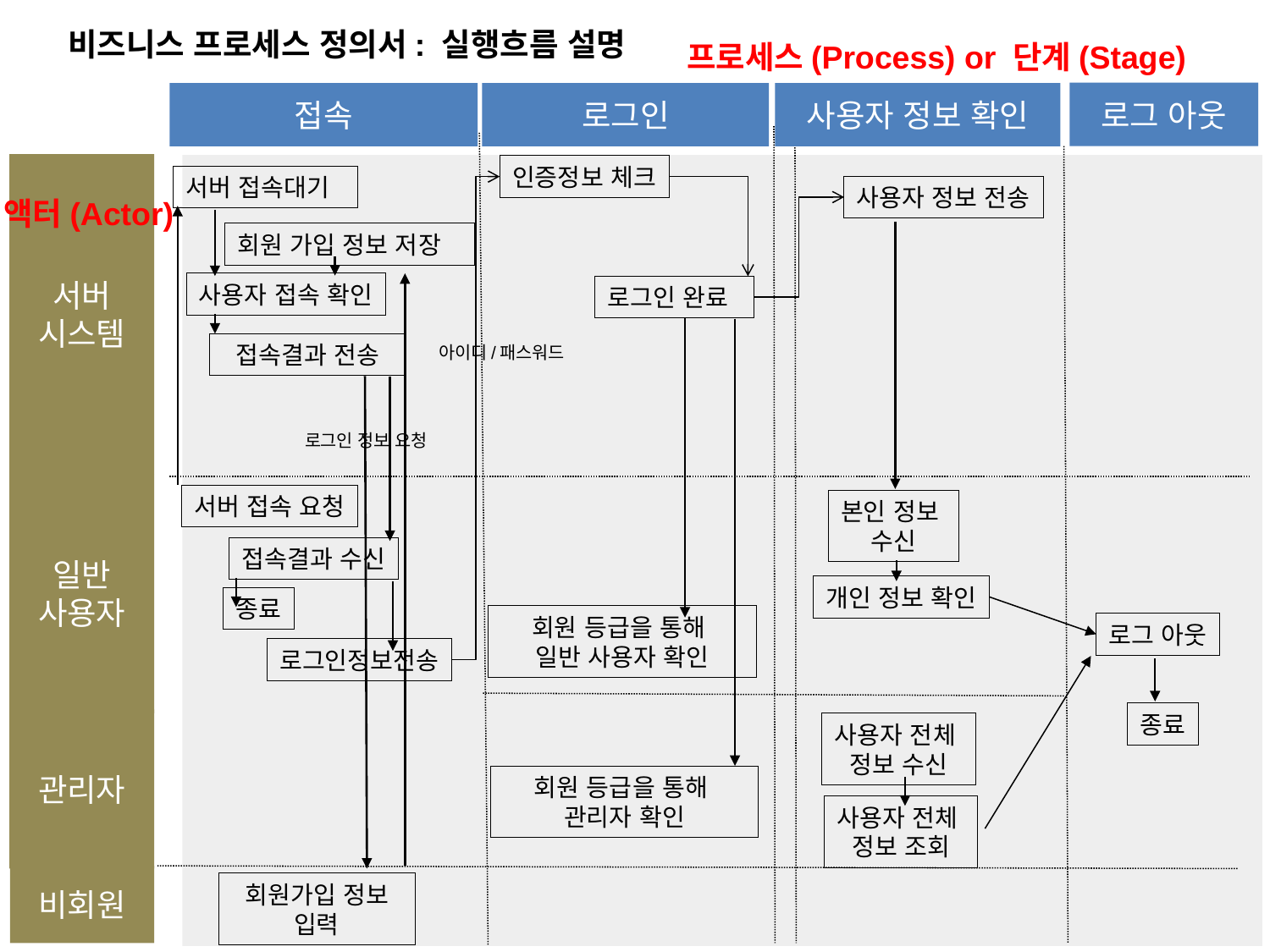

비즈니스 프로세스 정의서: 실행흐름 설명
프로세스(Process) or 단계(Stage)
로그 아웃
접속
로그인
사용자 정보 확인
서버
시스템

인증정보 체크
서버 접속대기
사용자 정보 전송
액터(Actor)
회원 가입 정보 저장
사용자 접속 확인
로그인 완료
접속결과 전송
아이디/패스워드
로그인 정보 요청
일반
사용자
서버 접속 요청
본인 정보
수신
접속결과 수신
개인 정보 확인
종료
회원 등급을 통해
일반 사용자 확인
로그 아웃
로그인정보전송
종료
관리자
사용자 전체
정보 수신
회원 등급을 통해
관리자 확인
사용자 전체
정보 조회
비회원
회원가입 정보 입력